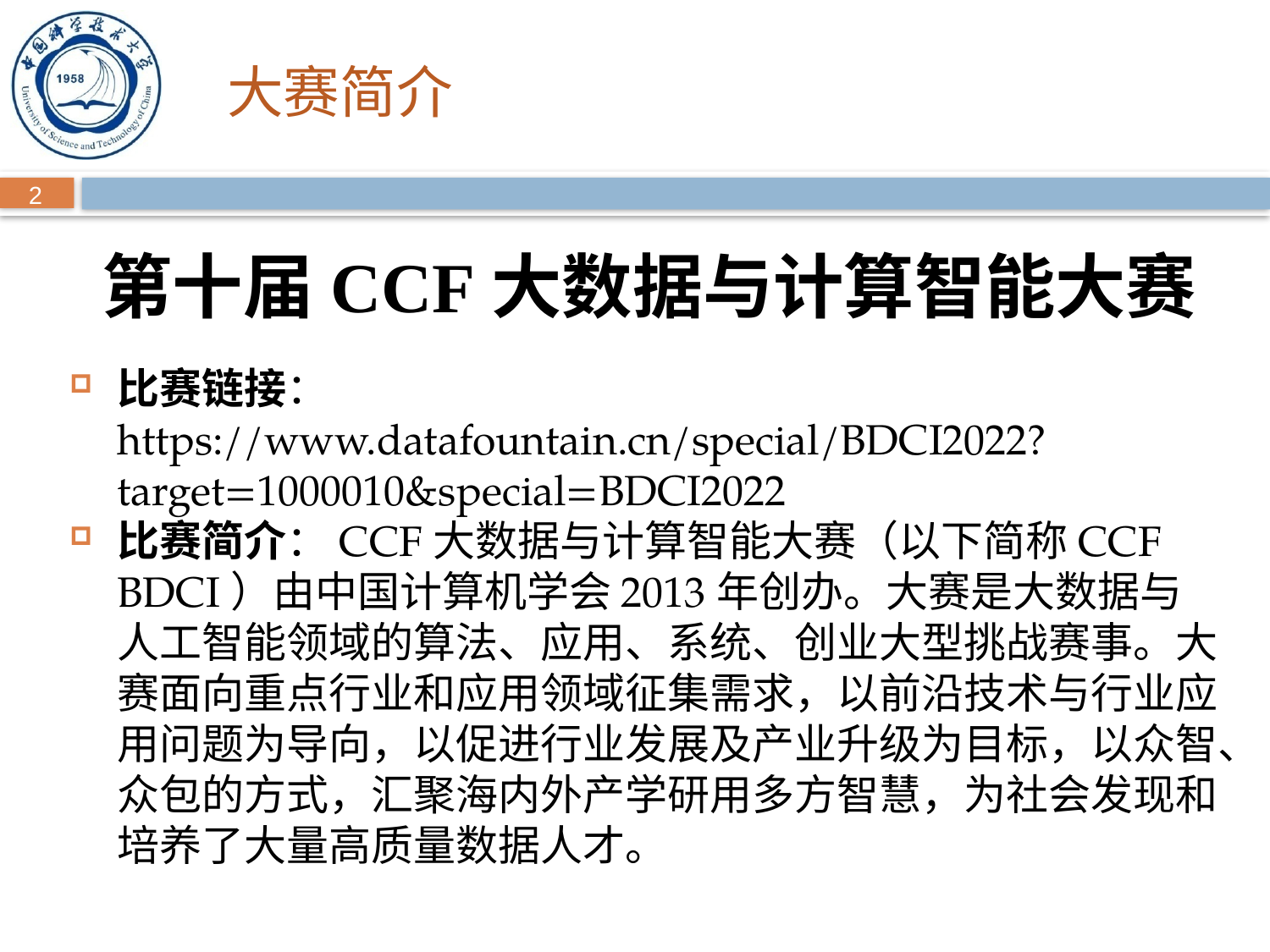

大赛简介
2
第十届CCF大数据与计算智能大赛
比赛链接： https://www.datafountain.cn/special/BDCI2022?target=1000010&special=BDCI2022
比赛简介：CCF大数据与计算智能大赛（以下简称CCF BDCI）由中国计算机学会2013年创办。大赛是大数据与人工智能领域的算法、应用、系统、创业大型挑战赛事。大赛面向重点行业和应用领域征集需求，以前沿技术与行业应用问题为导向，以促进行业发展及产业升级为目标，以众智、众包的方式，汇聚海内外产学研用多方智慧，为社会发现和培养了大量高质量数据人才。